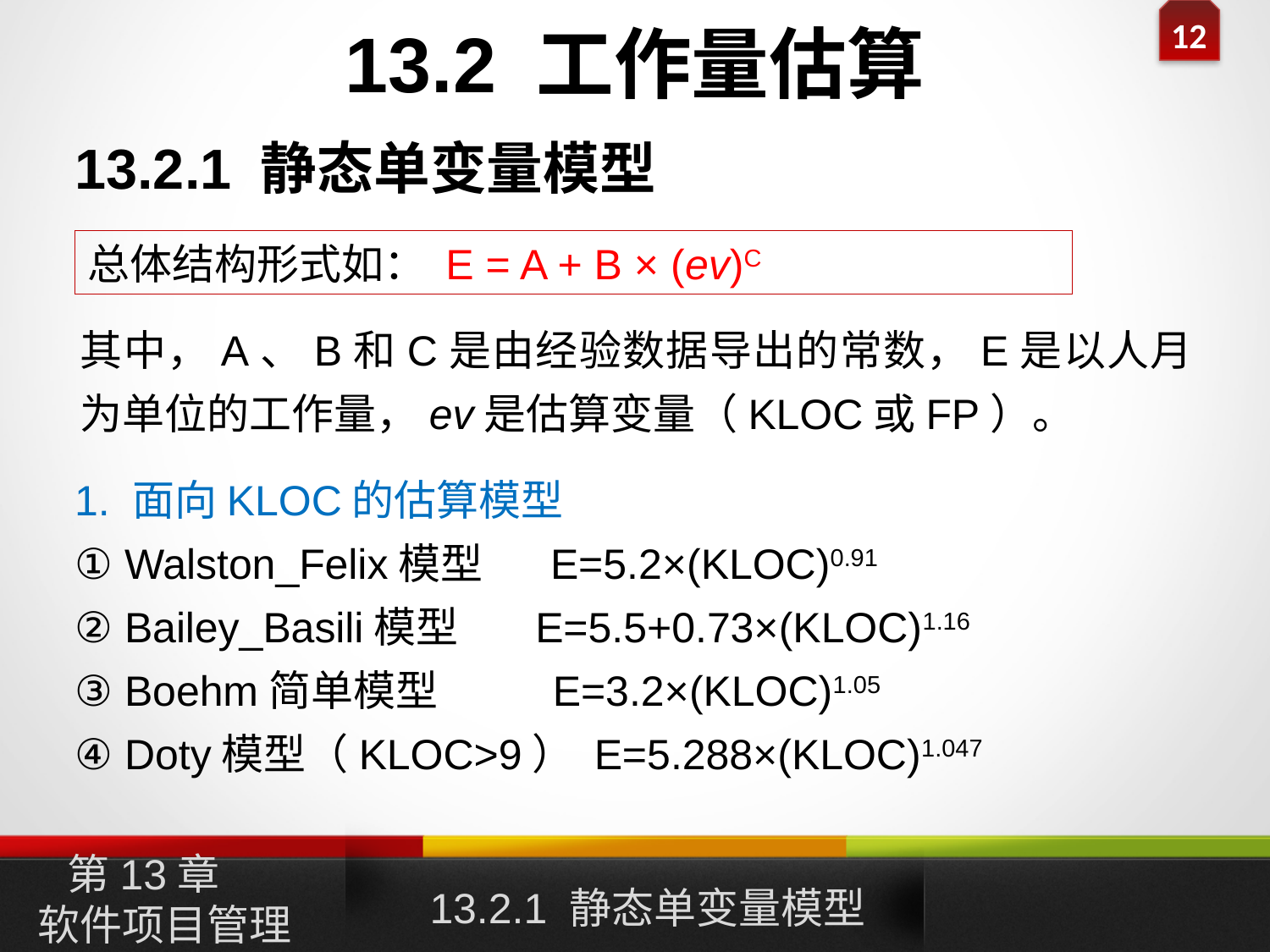

# 13.2 工作量估算
13.2.1 静态单变量模型
总体结构形式如： E = A + B × (ev)C
其中，A、B和C是由经验数据导出的常数，E是以人月为单位的工作量，ev是估算变量（KLOC或FP）。
1. 面向KLOC的估算模型
① Walston_Felix模型      E=5.2×(KLOC)0.91
② Bailey_Basili模型       E=5.5+0.73×(KLOC)1.16
③ Boehm简单模型           E=3.2×(KLOC)1.05
④ Doty模型（KLOC>9） E=5.288×(KLOC)1.047
第13章
软件项目管理
13.2.1 静态单变量模型